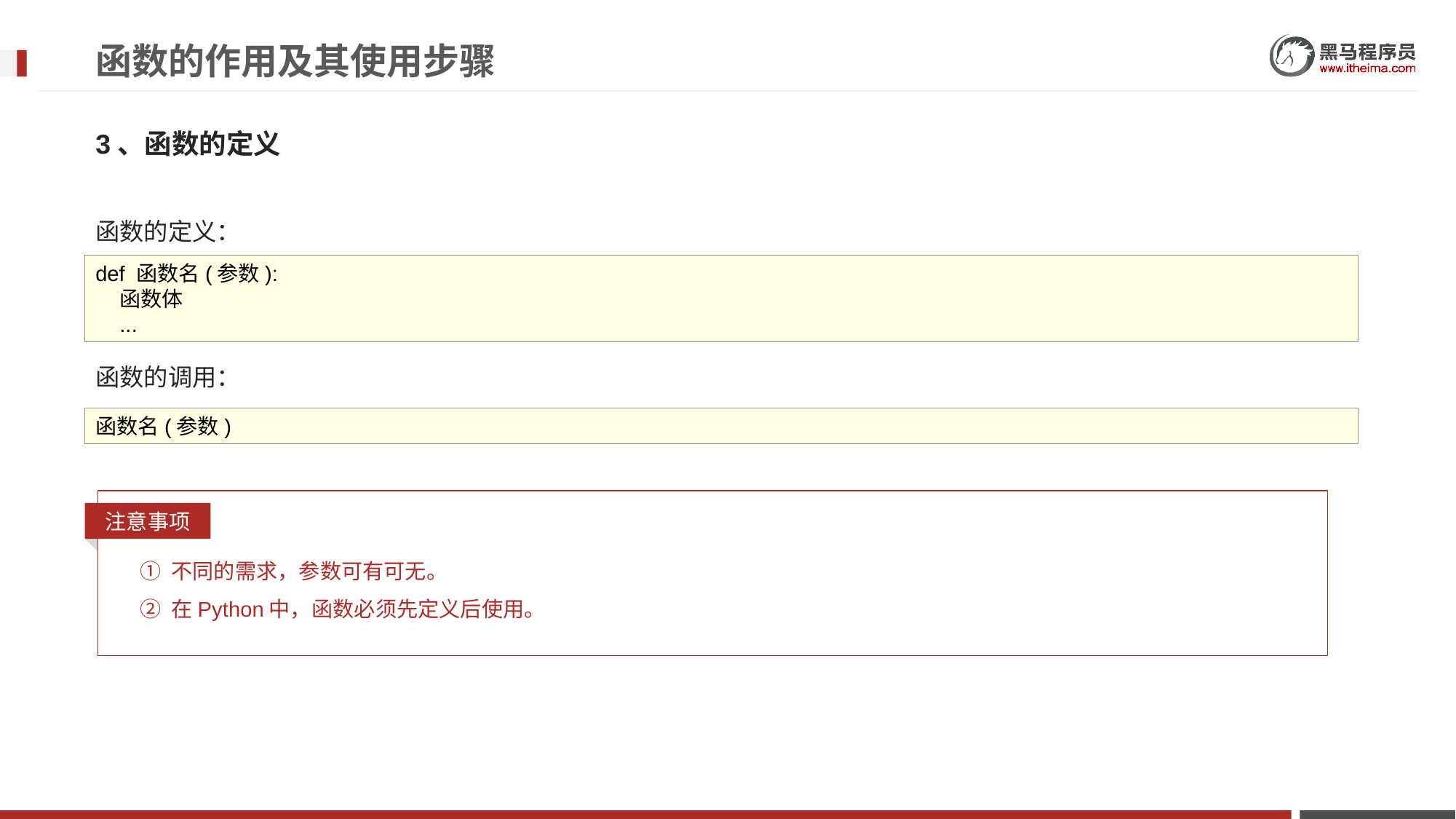

# 函数的作用及其使用步骤
3、函数的定义
函数的定义：

函数的调用：

def 函数名(参数):
    函数体
    ...
函数名(参数)

注意事项

① 不同的需求，参数可有可无。
② 在Python中，函数必须先定义后使用。